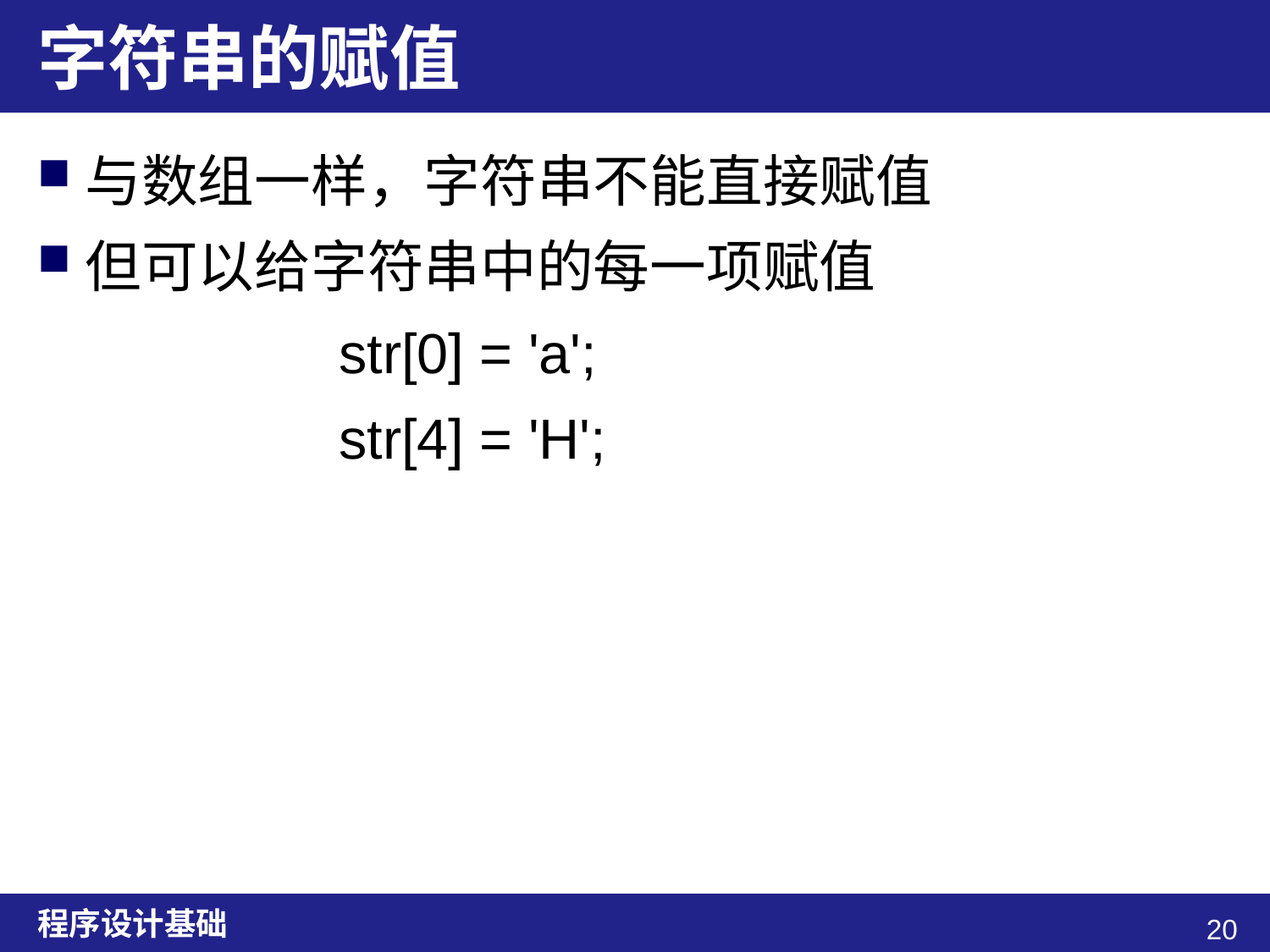

# 字符串的赋值
与数组一样，字符串不能直接赋值
但可以给字符串中的每一项赋值
			str[0] = 'a';
			str[4] = 'H';